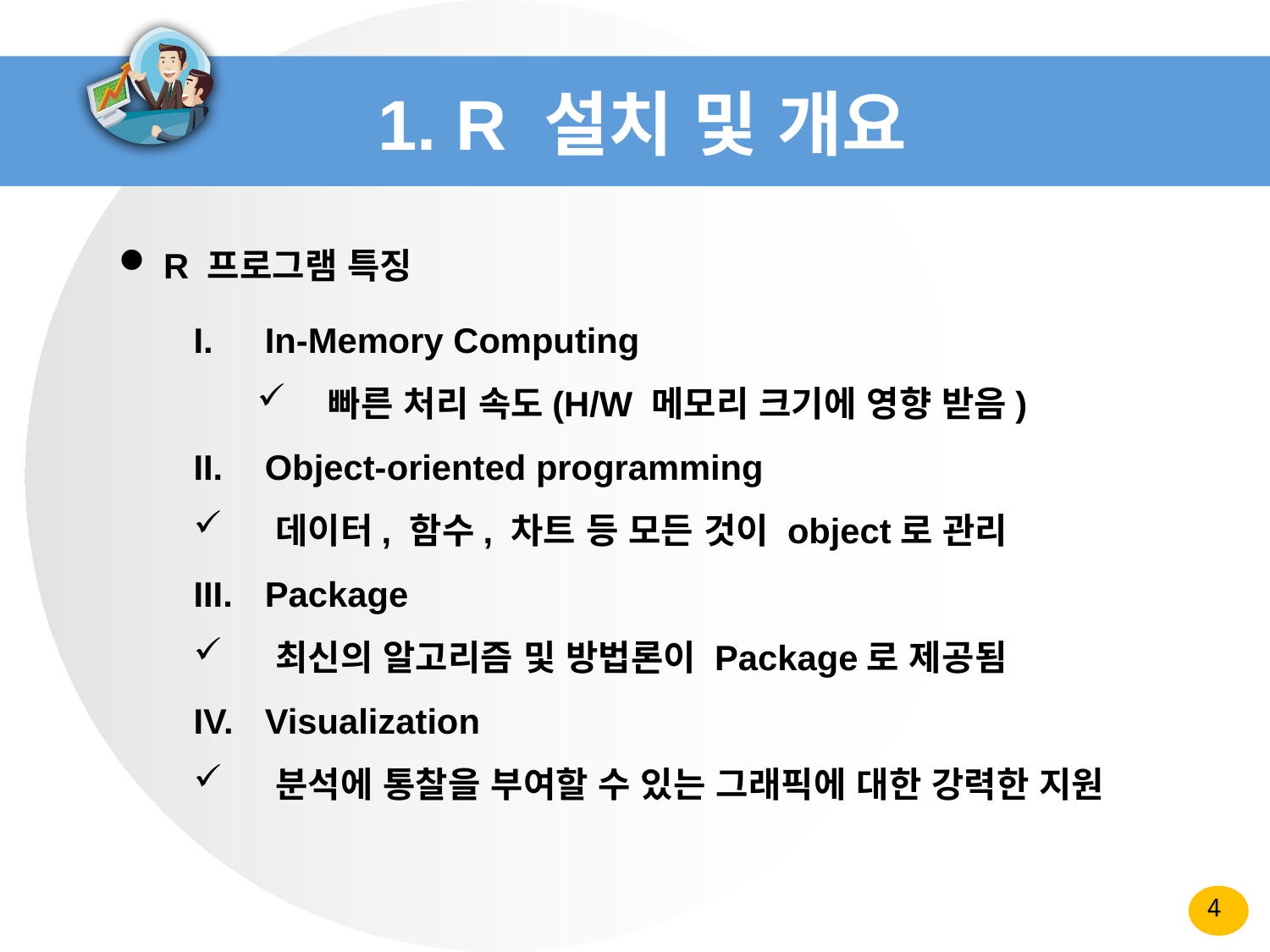

# 1. R 설치 및 개요
 R 프로그램 특징
In-Memory Computing
빠른 처리 속도(H/W 메모리 크기에 영향 받음)
Object-oriented programming
 데이터, 함수, 차트 등 모든 것이 object로 관리
Package
 최신의 알고리즘 및 방법론이 Package로 제공됨
Visualization
 분석에 통찰을 부여할 수 있는 그래픽에 대한 강력한 지원
4